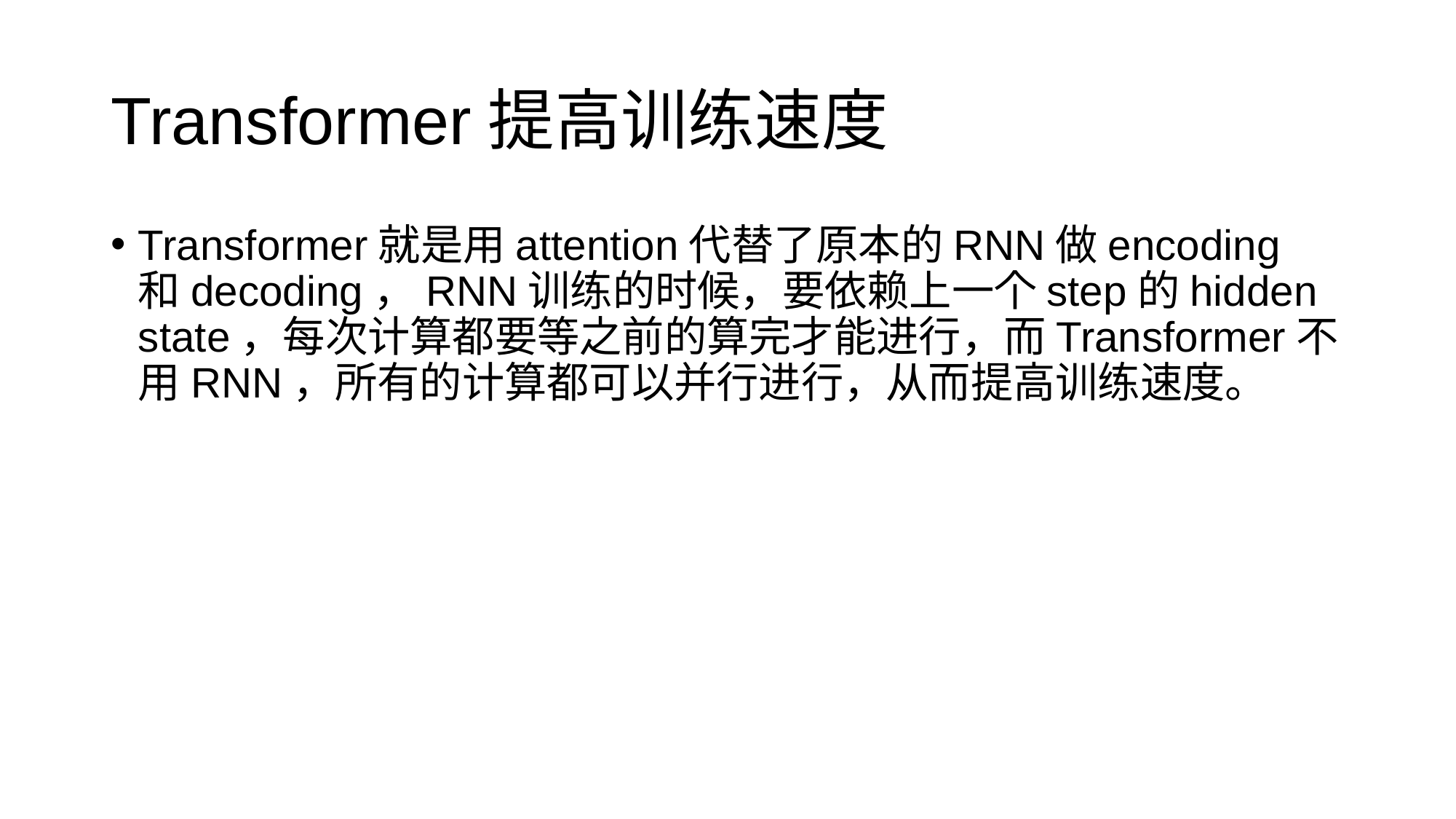

# Transformer提高训练速度
Transformer就是用attention代替了原本的RNN做encoding 和decoding，RNN训练的时候，要依赖上一个step的hidden state，每次计算都要等之前的算完才能进行，而Transformer不用RNN，所有的计算都可以并行进行，从而提高训练速度。